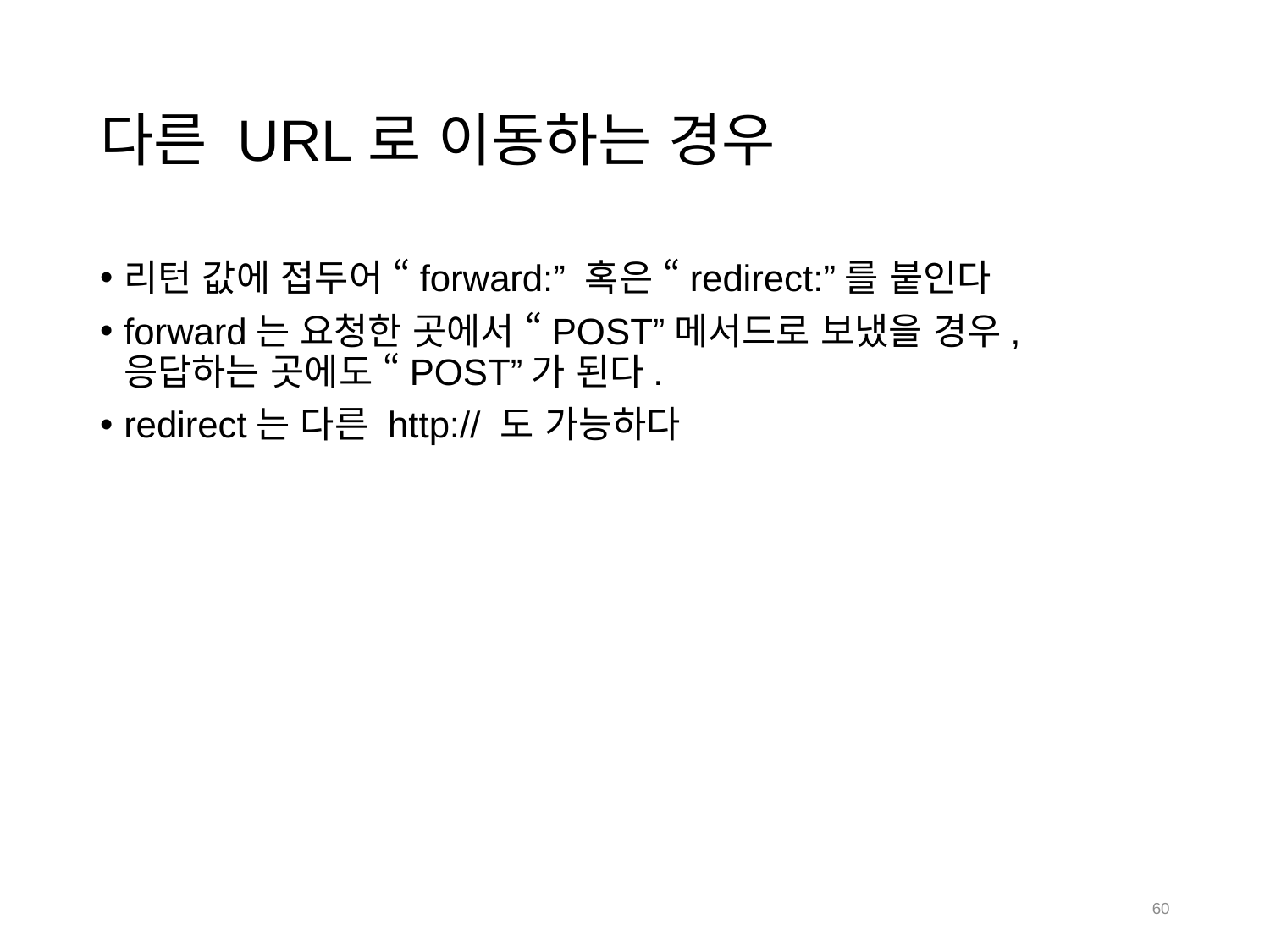

# 다른 URL로 이동하는 경우
리턴 값에 접두어 “forward:” 혹은 “redirect:”를 붙인다
forward는 요청한 곳에서 “POST”메서드로 보냈을 경우, 응답하는 곳에도 “POST”가 된다.
redirect는 다른 http:// 도 가능하다
60